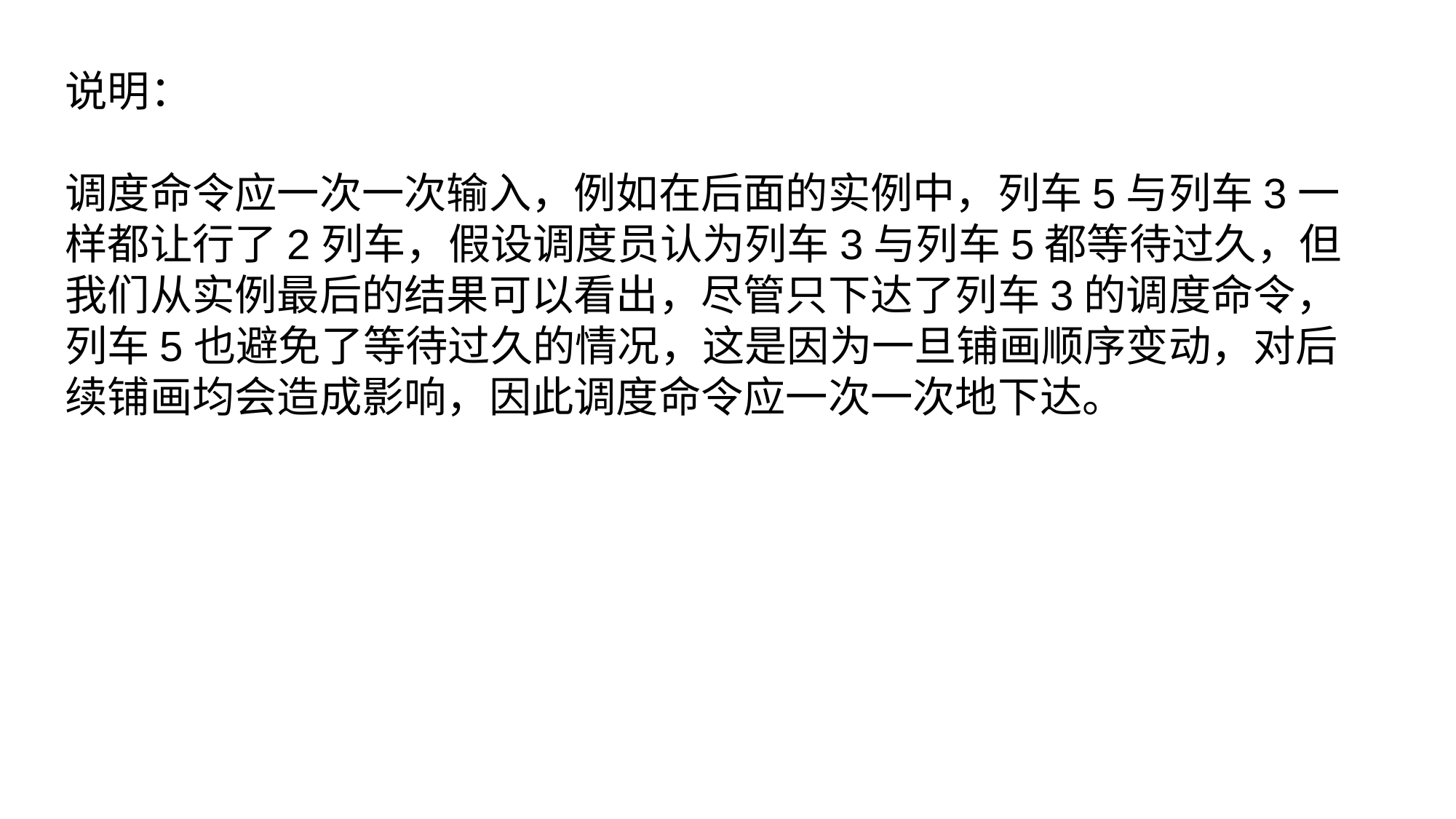

说明：

调度命令应一次一次输入，例如在后面的实例中，列车5与列车3一样都让行了2列车，假设调度员认为列车3与列车5都等待过久，但我们从实例最后的结果可以看出，尽管只下达了列车3的调度命令，列车5也避免了等待过久的情况，这是因为一旦铺画顺序变动，对后续铺画均会造成影响，因此调度命令应一次一次地下达。